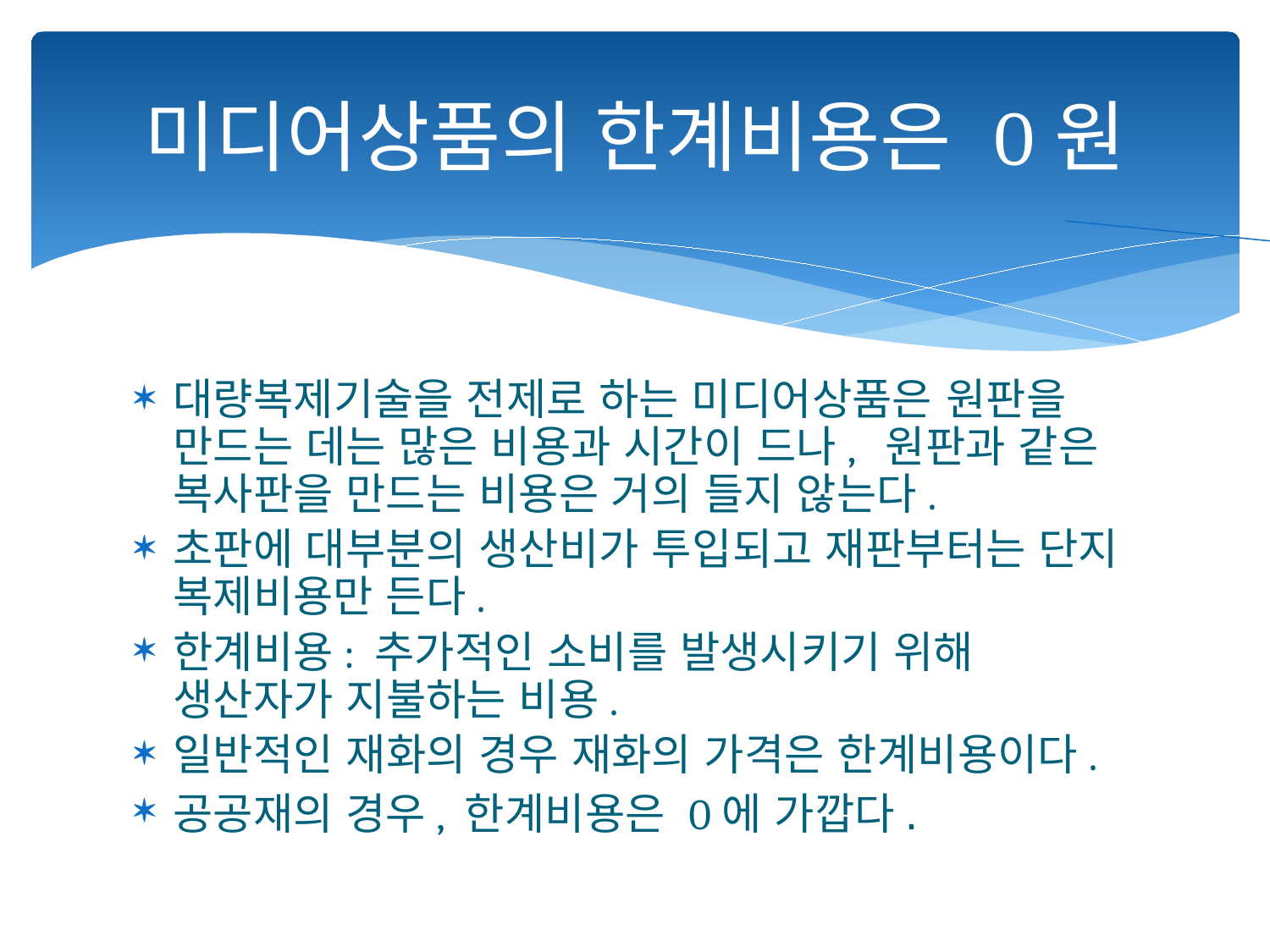

# 미디어상품의 한계비용은 0원
한 개 만드는데 돈을 거의 다 소모하게됨
대량복제기술을 전제로 하는 미디어상품은 원판을 만드는 데는 많은 비용과 시간이 드나,  원판과 같은 복사판을 만드는 비용은 거의 들지 않는다.
초판에 대부분의 생산비가 투입되고 재판부터는 단지 복제비용만 든다.
한계비용: 추가적인 소비를 발생시키기 위해 생산자가 지불하는 비용.
일반적인 재화의 경우 재화의 가격은 한계비용이다.
공공재의 경우, 한계비용은 0에 가깝다.
생산 비용 대비 가격이 좋으면 생산함.

미디어는 재생산 비용이 매우 쌈